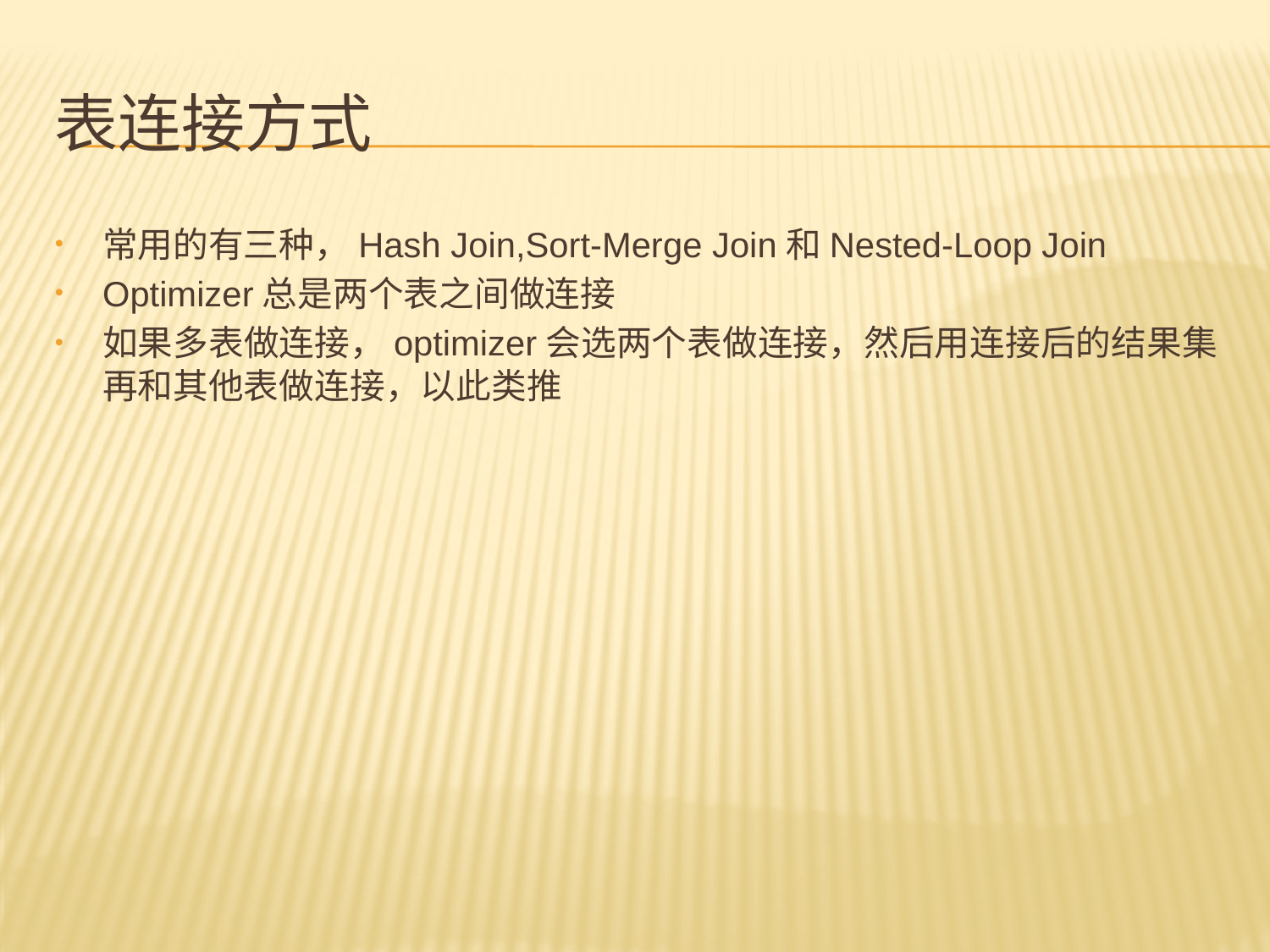

# 表连接方式
常用的有三种，Hash Join,Sort-Merge Join和Nested-Loop Join
Optimizer总是两个表之间做连接
如果多表做连接，optimizer会选两个表做连接，然后用连接后的结果集再和其他表做连接，以此类推